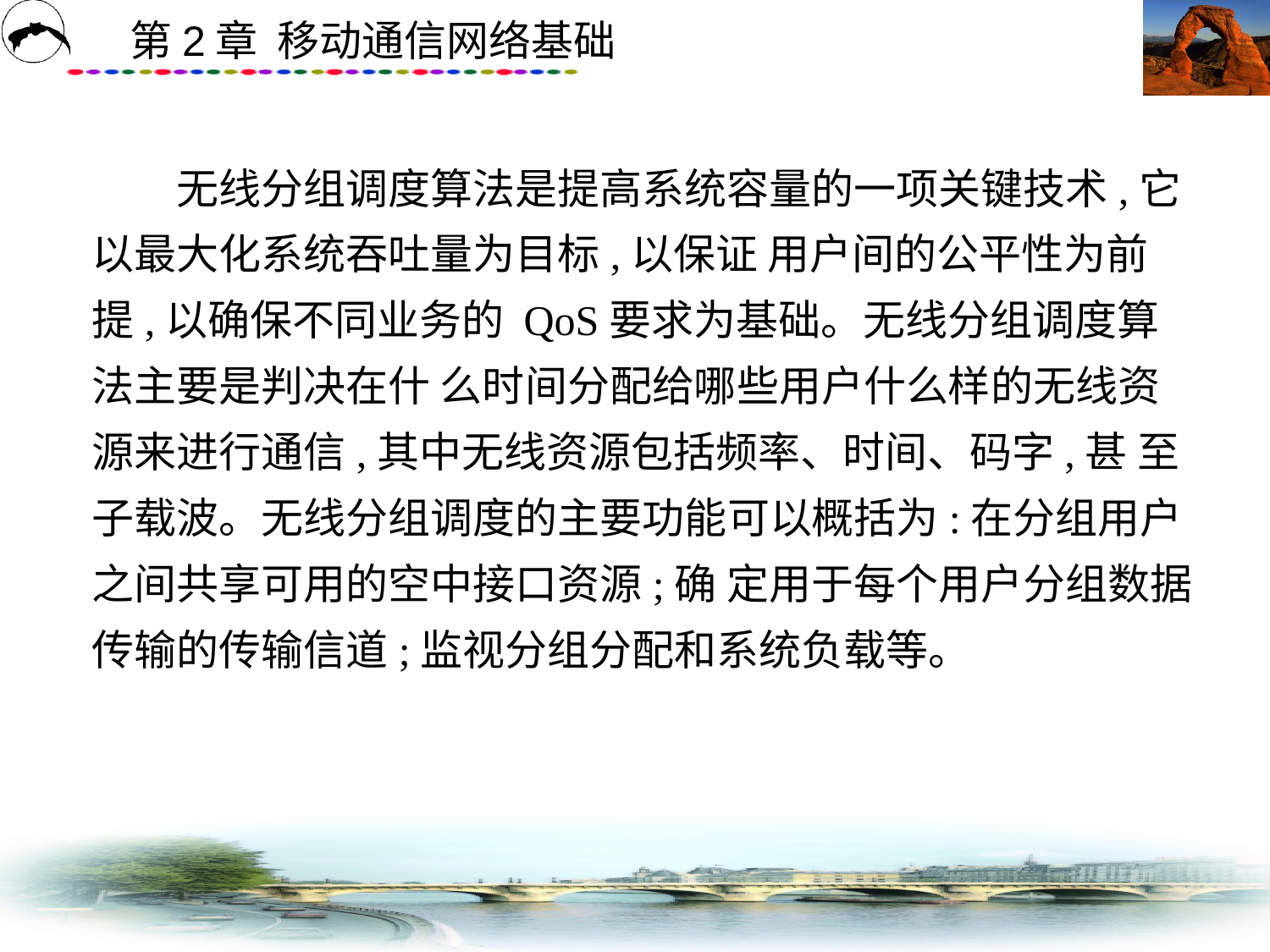

# 无线分组调度算法是提高系统容量的一项关键技术,它以最大化系统吞吐量为目标,以保证 用户间的公平性为前提,以确保不同业务的 QoS要求为基础。无线分组调度算法主要是判决在什 么时间分配给哪些用户什么样的无线资源来进行通信,其中无线资源包括频率、时间、码字,甚 至子载波。无线分组调度的主要功能可以概括为:在分组用户之间共享可用的空中接口资源;确 定用于每个用户分组数据传输的传输信道;监视分组分配和系统负载等。